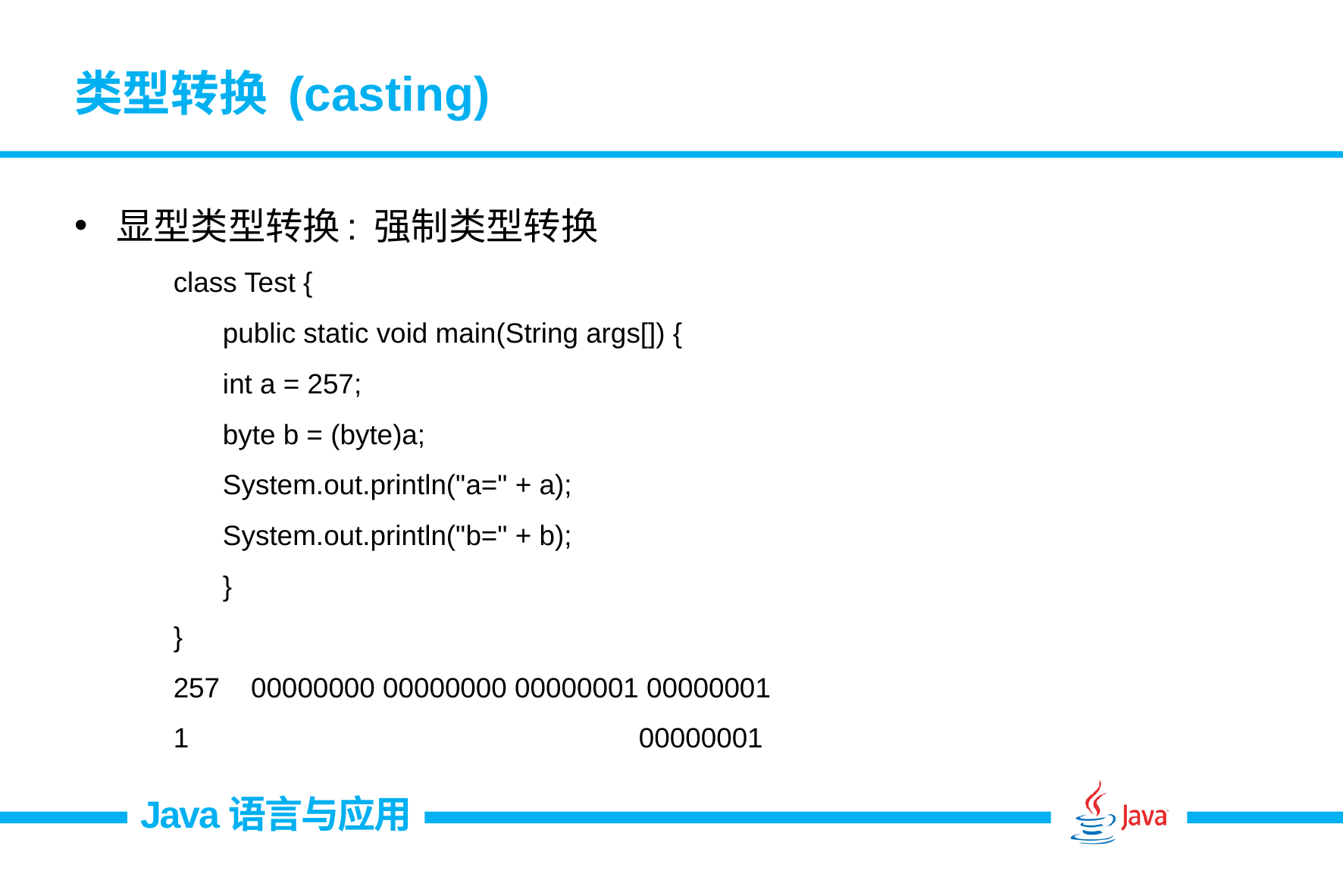

# 类型转换 (casting)
显型类型转换: 强制类型转换
class Test {
	public static void main(String args[]) {
		int a = 257;
		byte b = (byte)a;
		System.out.println("a=" + a);
		System.out.println("b=" + b);
	}
}
257    00000000 00000000 00000001 00000001
1                                                          00000001